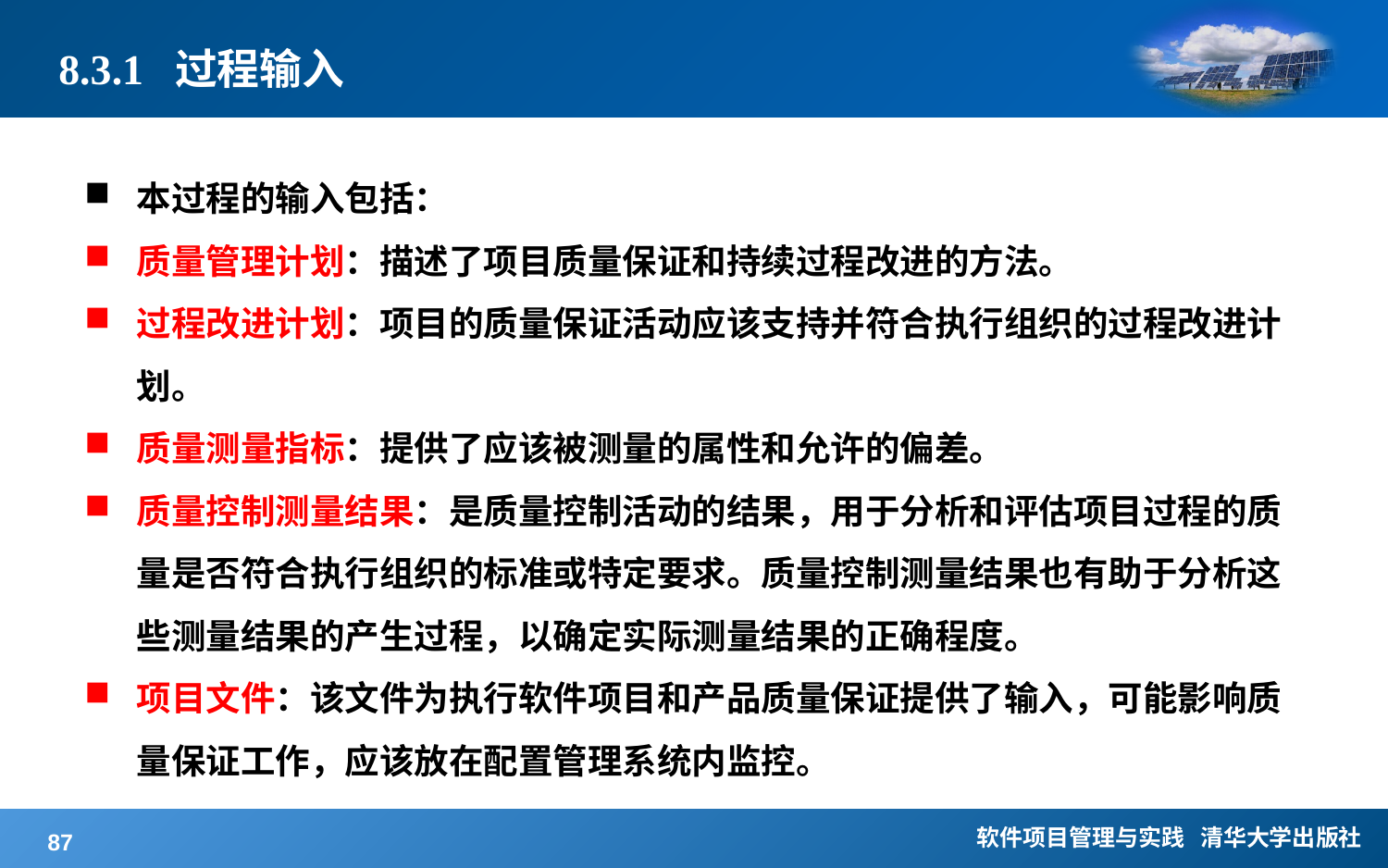

# 8.3.1  过程输入
本过程的输入包括：
质量管理计划：描述了项目质量保证和持续过程改进的方法。
过程改进计划：项目的质量保证活动应该支持并符合执行组织的过程改进计划。
质量测量指标：提供了应该被测量的属性和允许的偏差。
质量控制测量结果：是质量控制活动的结果，用于分析和评估项目过程的质量是否符合执行组织的标准或特定要求。质量控制测量结果也有助于分析这些测量结果的产生过程，以确定实际测量结果的正确程度。
项目文件：该文件为执行软件项目和产品质量保证提供了输入，可能影响质量保证工作，应该放在配置管理系统内监控。